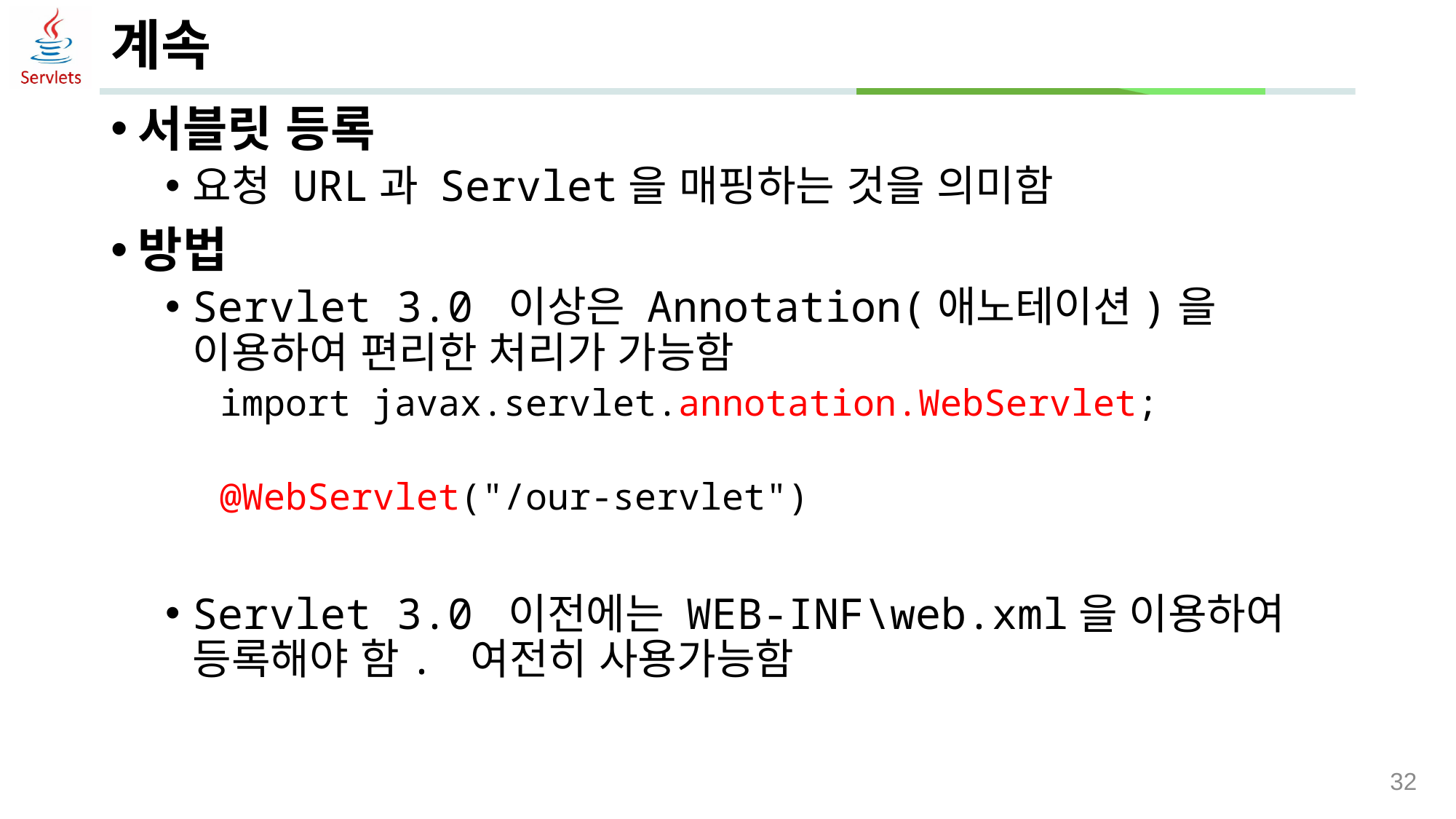

# 계속
서블릿 등록
요청 URL과 Servlet을 매핑하는 것을 의미함
방법
Servlet 3.0 이상은 Annotation(애노테이션)을 이용하여 편리한 처리가 가능함
import javax.servlet.annotation.WebServlet;

@WebServlet("/our-servlet")

Servlet 3.0 이전에는 WEB-INF\web.xml을 이용하여 등록해야 함. 여전히 사용가능함
32